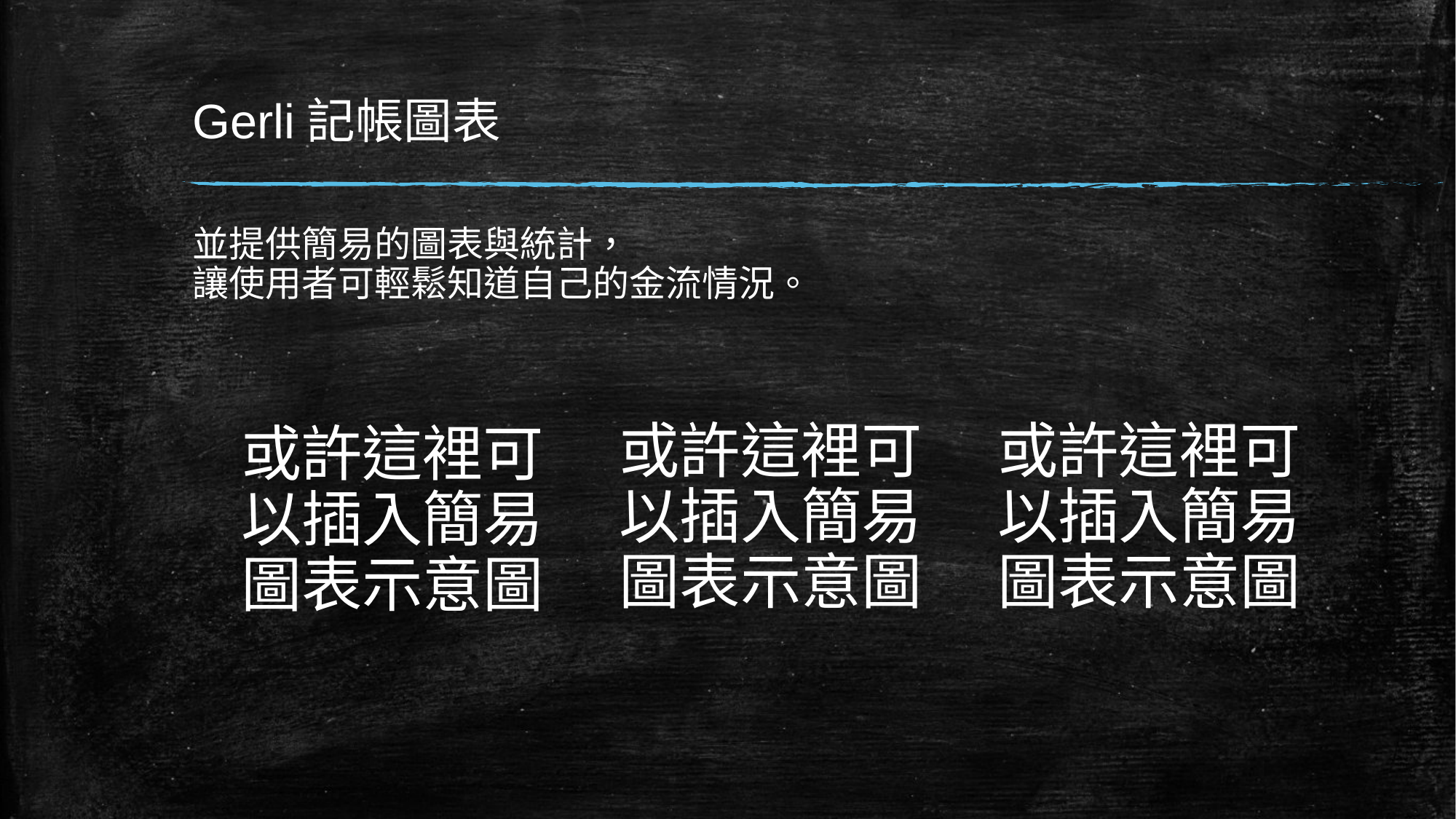

# Gerli記帳圖表
並提供簡易的圖表與統計，
讓使用者可輕鬆知道自己的金流情況。
或許這裡可以插入簡易圖表示意圖
或許這裡可以插入簡易圖表示意圖
或許這裡可以插入簡易圖表示意圖